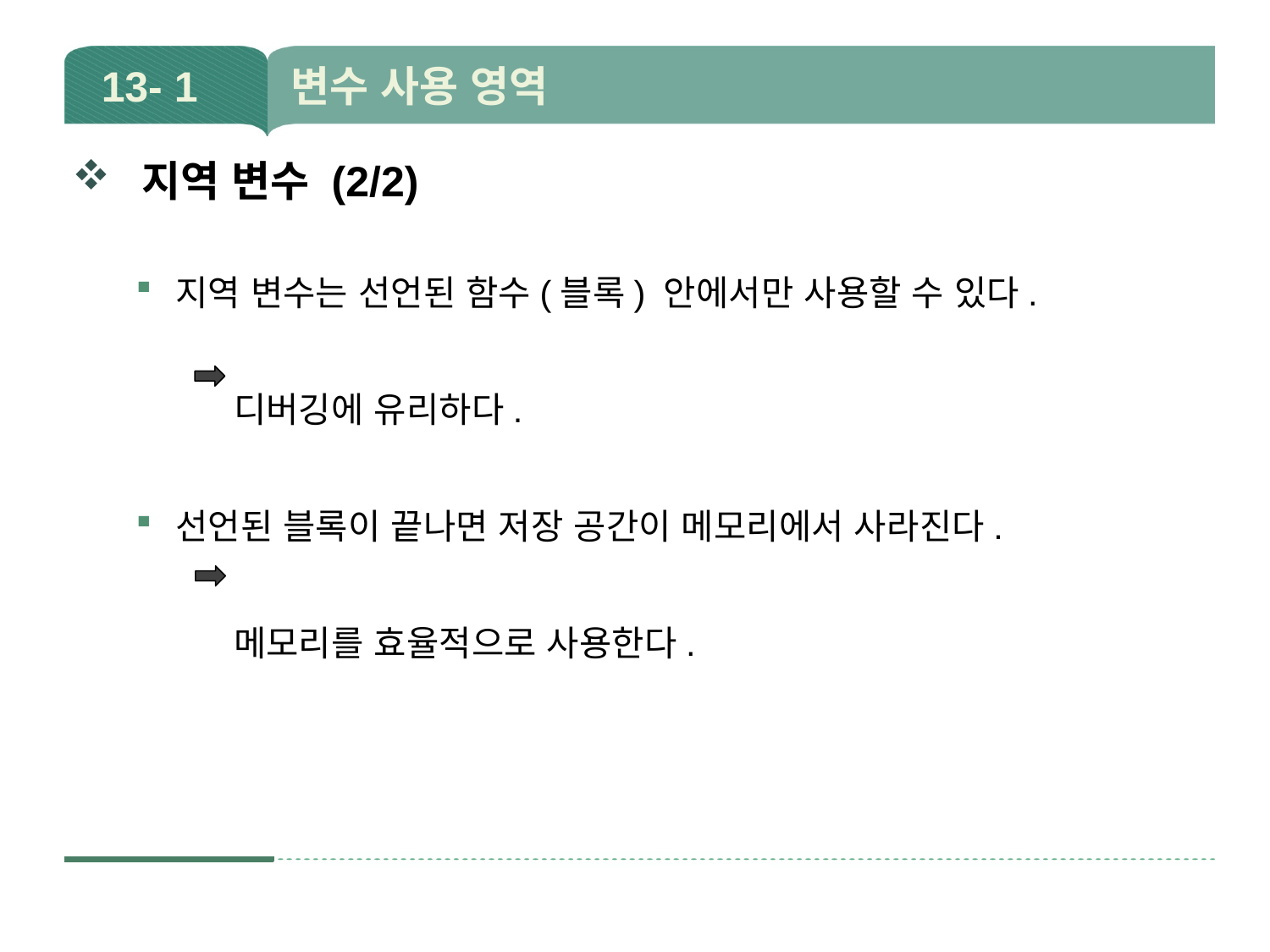

# 13- 1       변수 사용 영역
 지역 변수 (2/2)

지역 변수는 선언된 함수(블록) 안에서만 사용할 수 있다.

         디버깅에 유리하다.

선언된 블록이 끝나면 저장 공간이 메모리에서 사라진다.

         메모리를 효율적으로 사용한다.